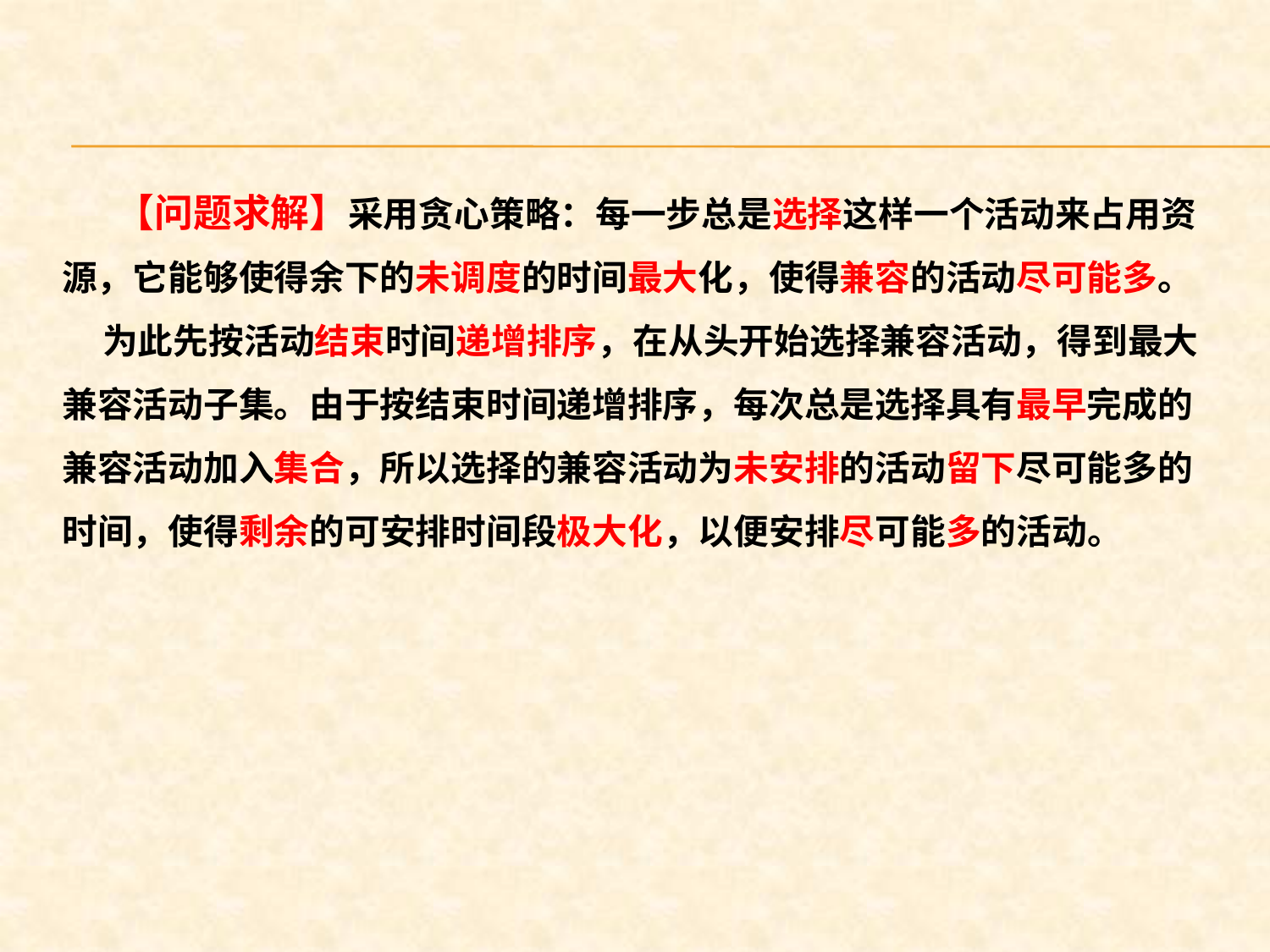

【问题求解】采用贪心策略：每一步总是选择这样一个活动来占用资源，它能够使得余下的未调度的时间最大化，使得兼容的活动尽可能多。
    为此先按活动结束时间递增排序，在从头开始选择兼容活动，得到最大兼容活动子集。由于按结束时间递增排序，每次总是选择具有最早完成的兼容活动加入集合，所以选择的兼容活动为未安排的活动留下尽可能多的时间，使得剩余的可安排时间段极大化，以便安排尽可能多的活动。